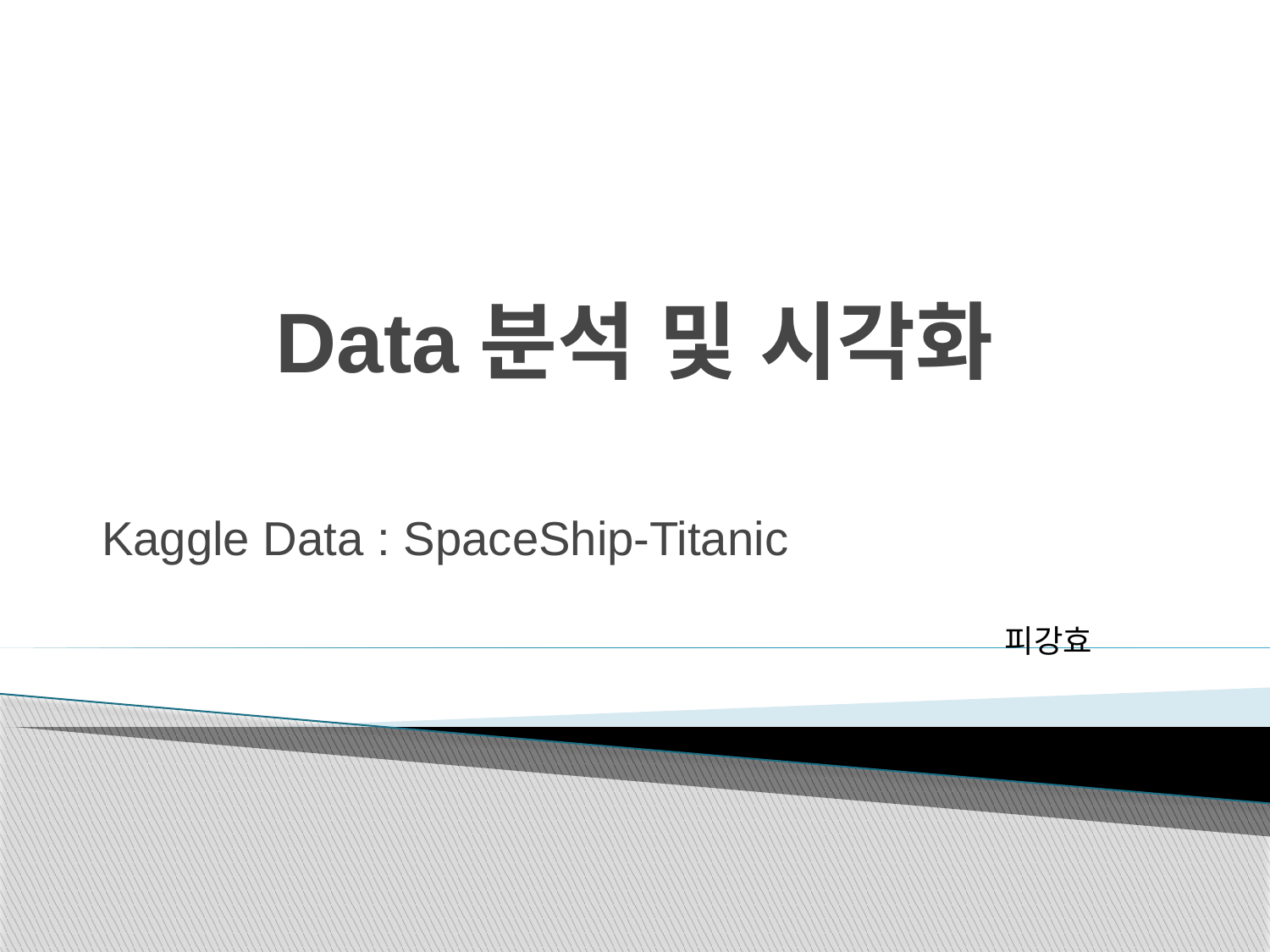

# Data분석 및 시각화
Kaggle Data : SpaceShip-Titanic
피강효